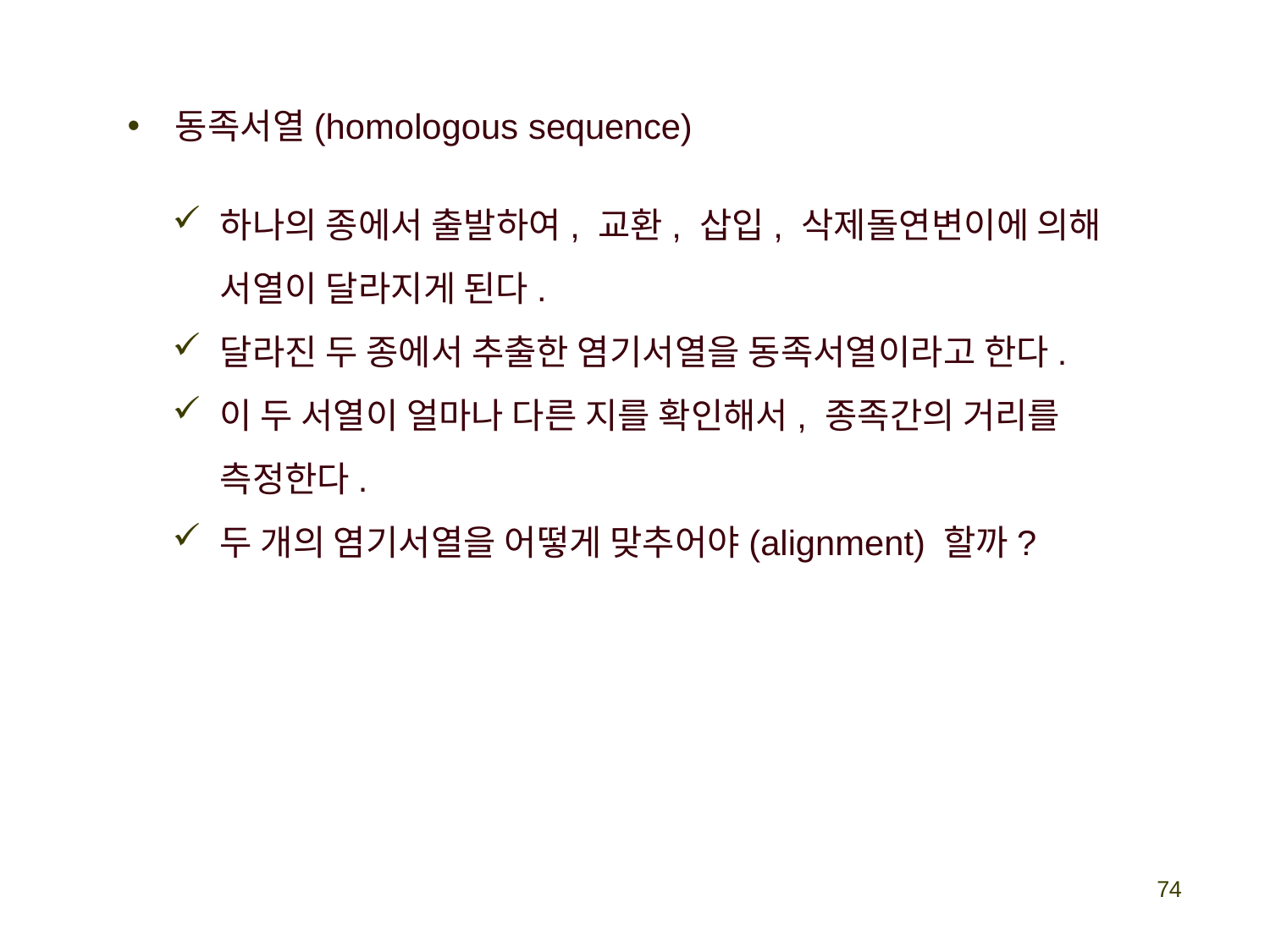

동족서열(homologous sequence)

하나의 종에서 출발하여, 교환, 삽입, 삭제돌연변이에 의해
서열이 달라지게 된다.
달라진 두 종에서 추출한 염기서열을 동족서열이라고 한다.
이 두 서열이 얼마나 다른 지를 확인해서, 종족간의 거리를
측정한다.
두 개의 염기서열을 어떻게 맞추어야(alignment) 할까?
74